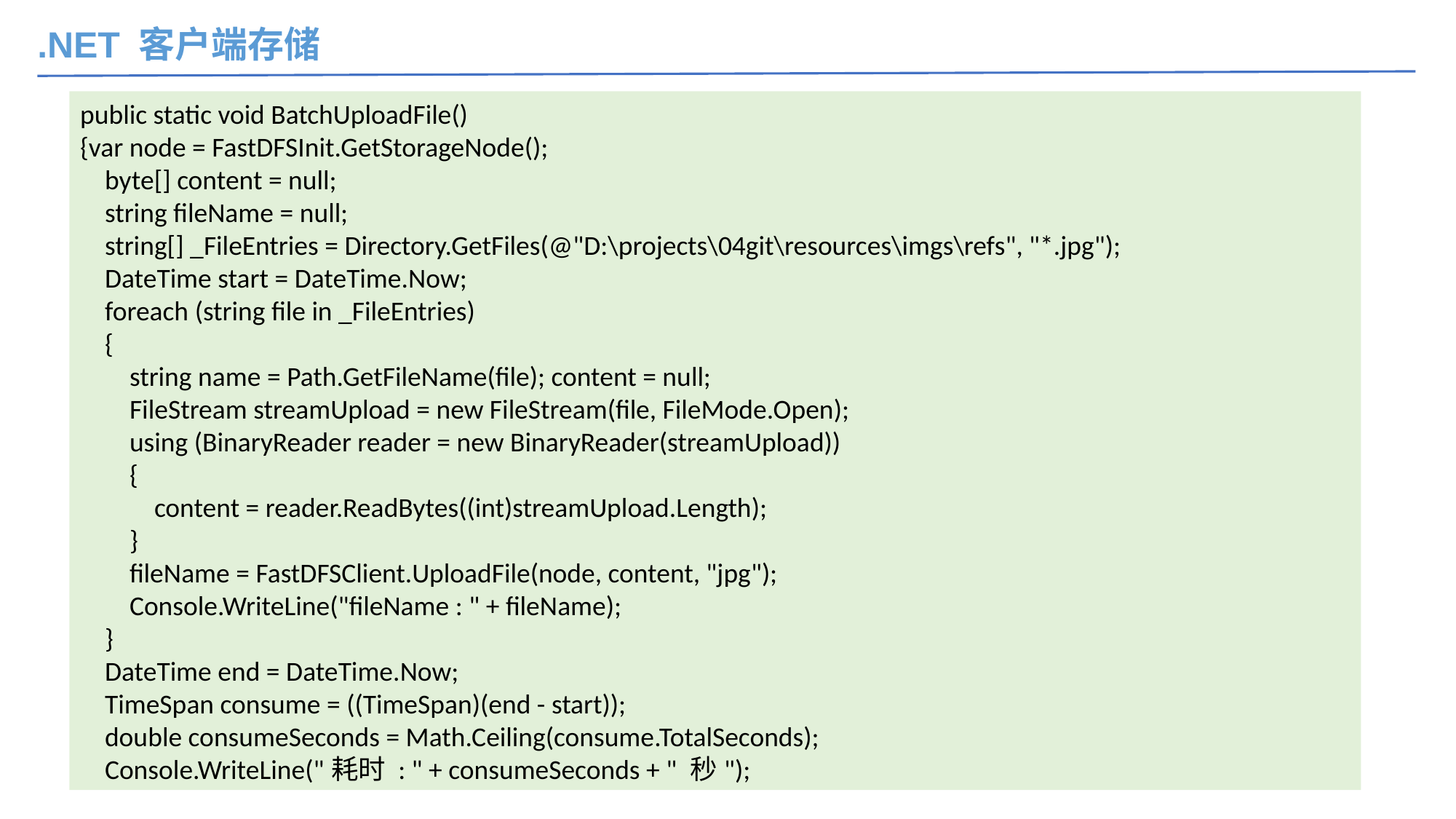

.NET 客户端存储
public static void BatchUploadFile()
{var node = FastDFSInit.GetStorageNode();
    byte[] content = null;
    string fileName = null;
    string[] _FileEntries = Directory.GetFiles(@"D:\projects\04git\resources\imgs\refs", "*.jpg");
    DateTime start = DateTime.Now;
    foreach (string file in _FileEntries)
    {
        string name = Path.GetFileName(file); content = null;
        FileStream streamUpload = new FileStream(file, FileMode.Open);
        using (BinaryReader reader = new BinaryReader(streamUpload))
        {
            content = reader.ReadBytes((int)streamUpload.Length);
        }
        fileName = FastDFSClient.UploadFile(node, content, "jpg");
        Console.WriteLine("fileName : " + fileName);
    }
    DateTime end = DateTime.Now;
    TimeSpan consume = ((TimeSpan)(end - start));
    double consumeSeconds = Math.Ceiling(consume.TotalSeconds);
    Console.WriteLine("耗时 : " + consumeSeconds + " 秒");